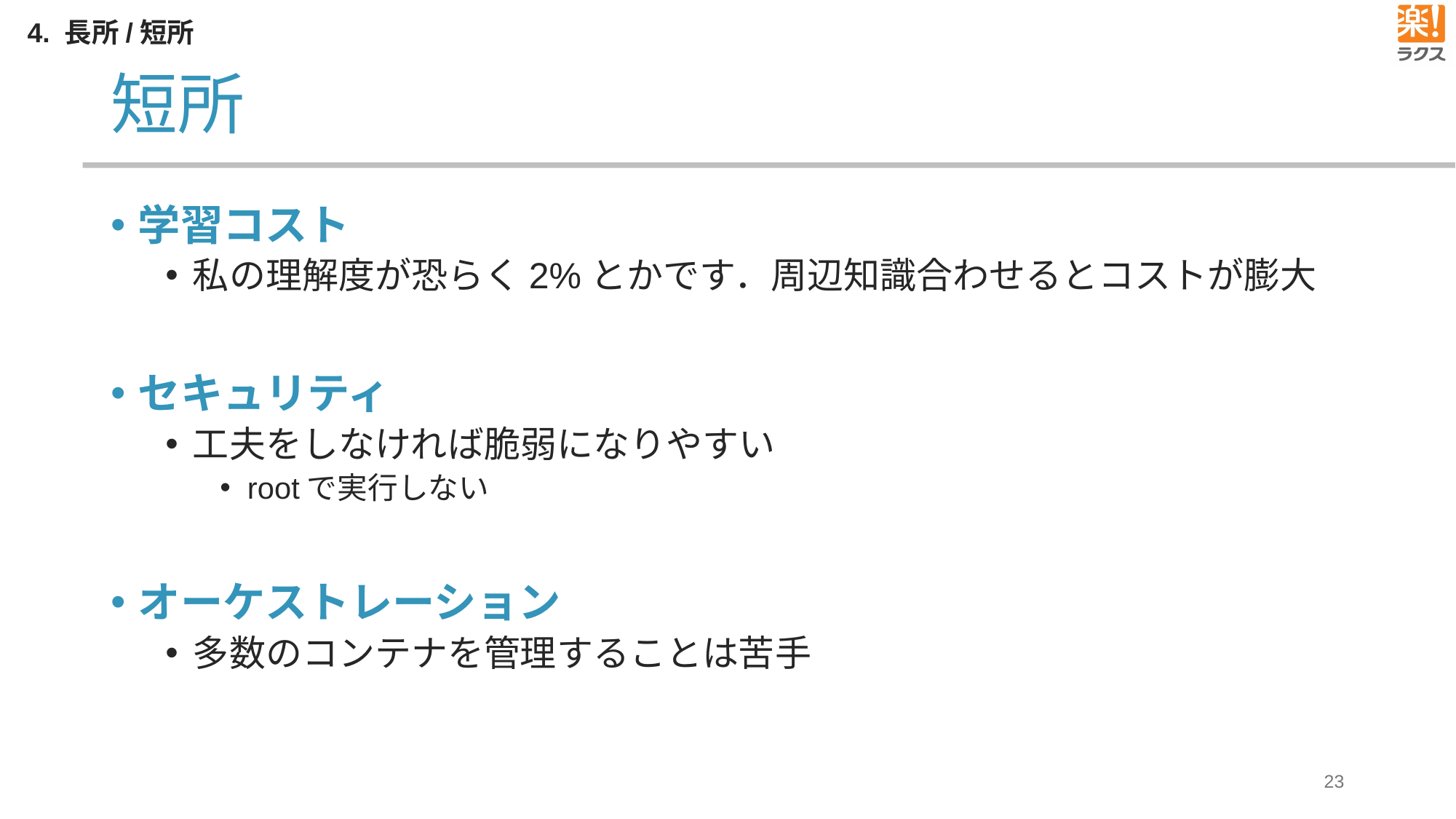

4. 長所/短所
# 短所
学習コスト
私の理解度が恐らく2%とかです．周辺知識合わせるとコストが膨大

セキュリティ
工夫をしなければ脆弱になりやすい
rootで実行しない

オーケストレーション
多数のコンテナを管理することは苦手
23